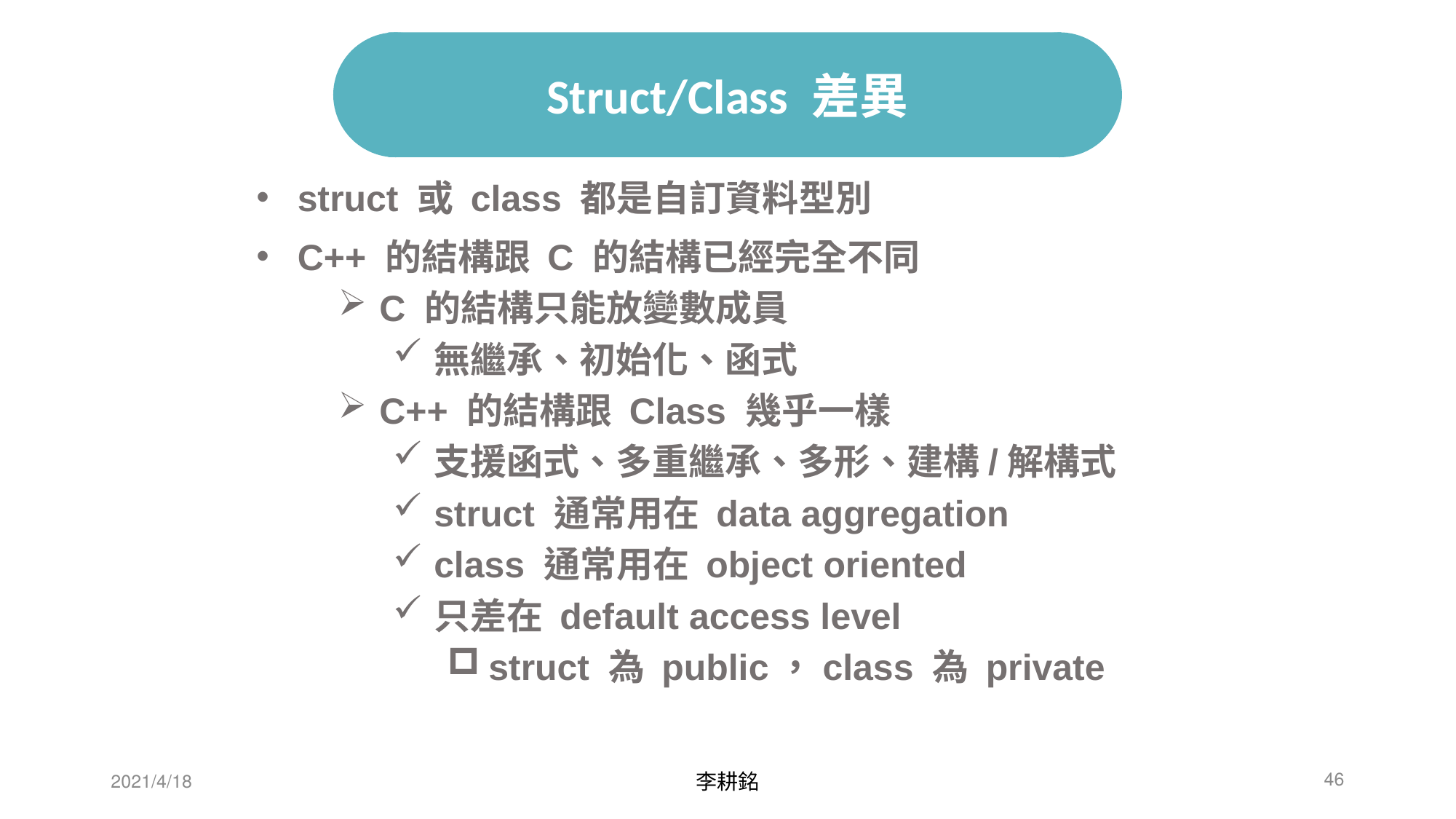

# Struct/Class 差異
struct 或 class 都是自訂資料型別
C++ 的結構跟 C 的結構已經完全不同
C 的結構只能放變數成員
無繼承、初始化、函式
C++ 的結構跟 Class 幾乎一樣
支援函式、多重繼承、多形、建構/解構式
struct 通常用在 data aggregation
class 通常用在 object oriented
只差在 default access level
struct 為 public，class 為 private
2021/4/18
李耕銘
46